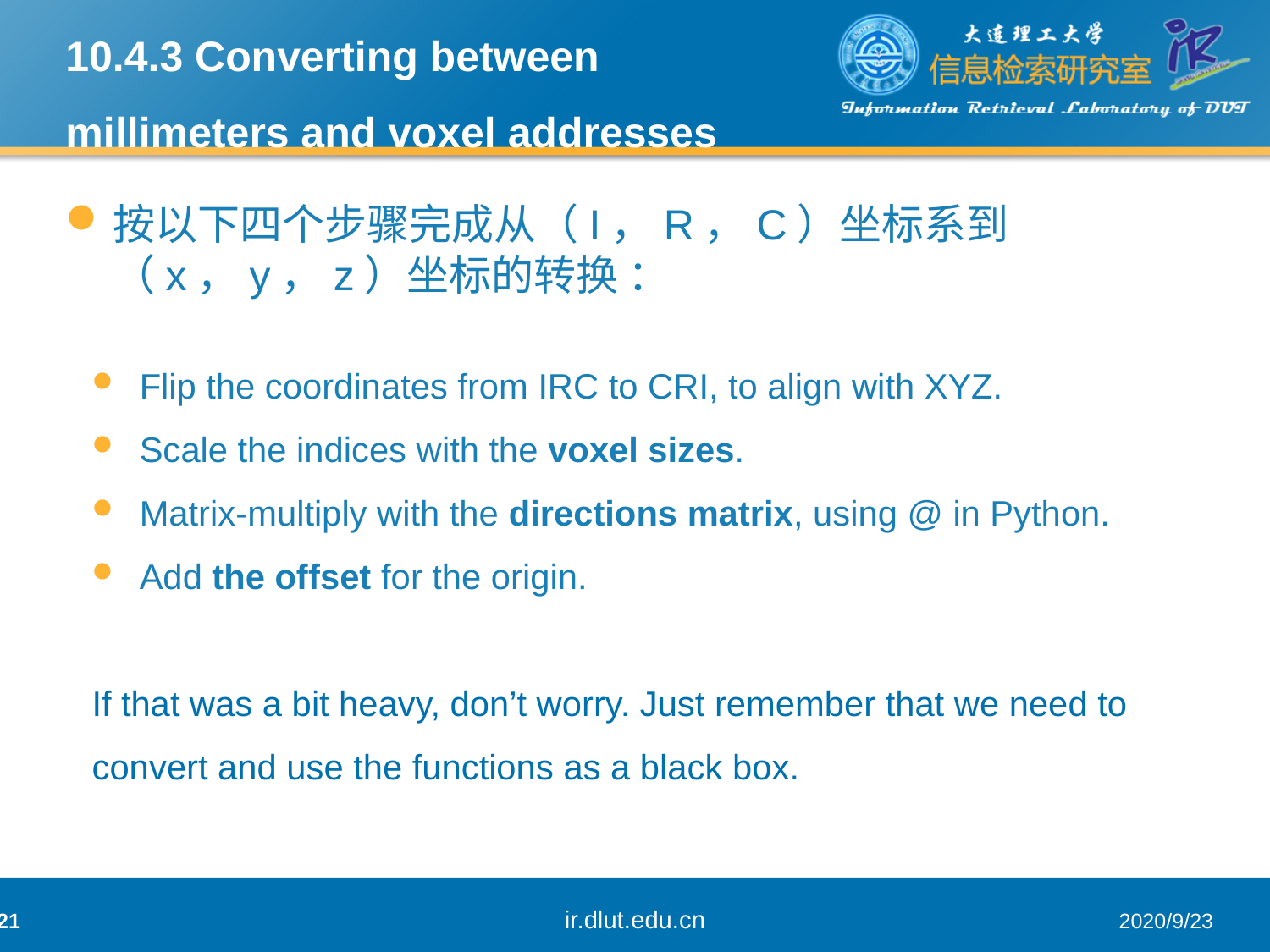

10.4.3 Converting between millimeters and voxel addresses
按以下四个步骤完成从（I，R，C）坐标系到（x，y，z）坐标的转换 ：

Flip the coordinates from IRC to CRI, to align with XYZ.
Scale the indices with the voxel sizes.
Matrix-multiply with the directions matrix, using @ in Python.
Add the offset for the origin.

If that was a bit heavy, don’t worry. Just remember that we need to convert and use the functions as a black box.